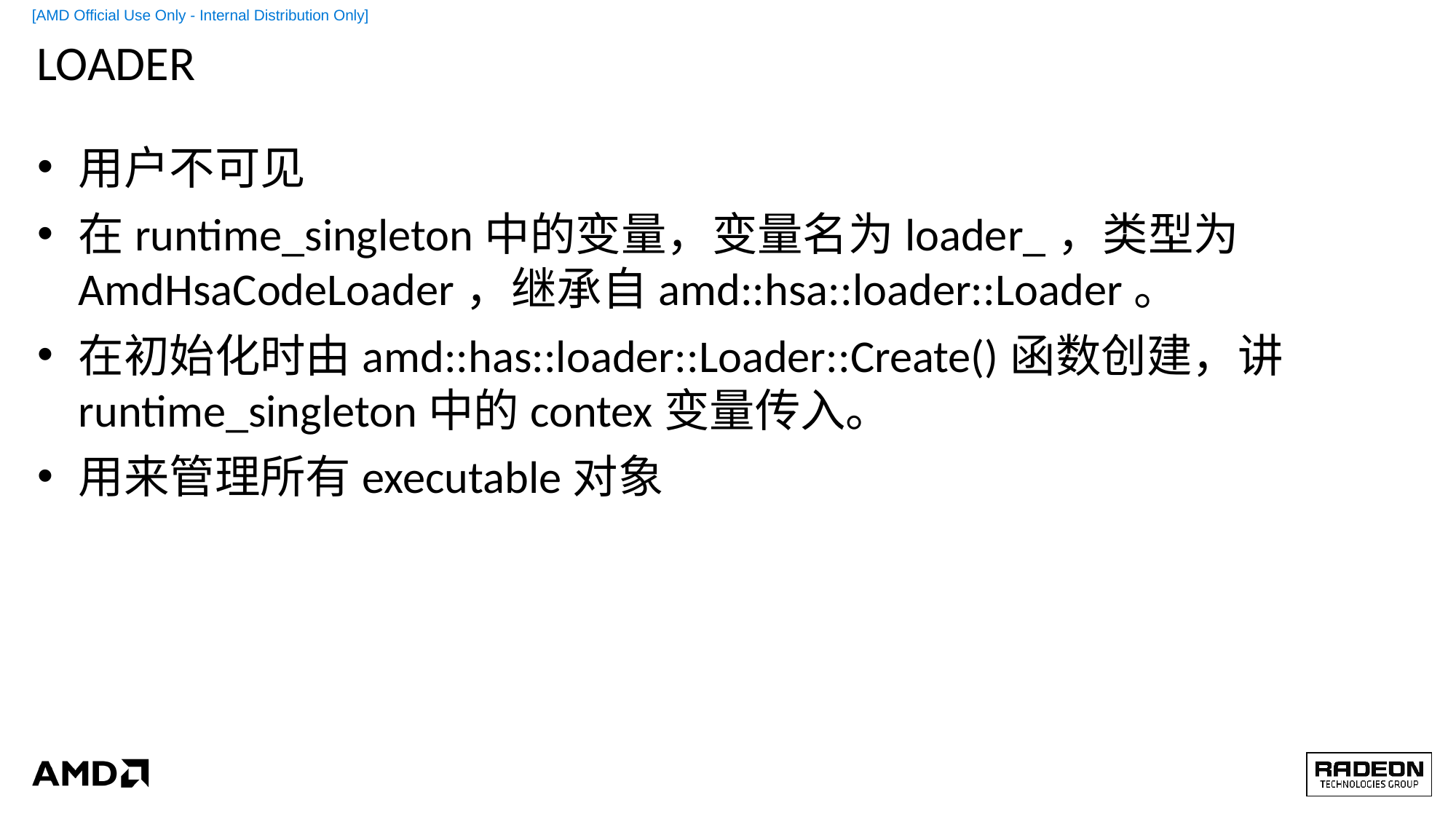

# loader

用户不可见
在runtime_singleton中的变量，变量名为loader_，类型为AmdHsaCodeLoader，继承自amd::hsa::loader::Loader。
在初始化时由amd::has::loader::Loader::Create()函数创建，讲runtime_singleton中的contex变量传入。
用来管理所有executable对象